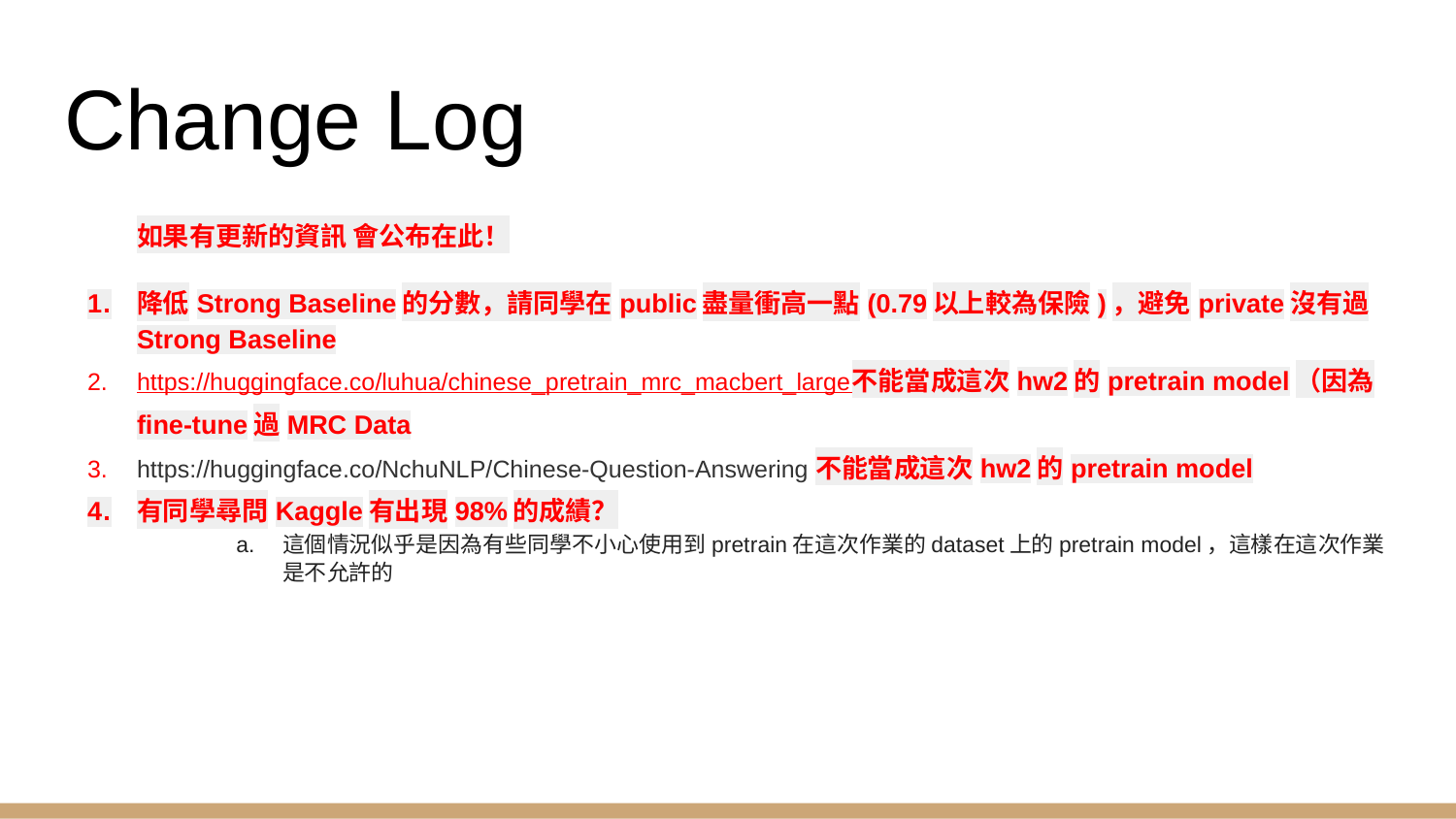

# Change Log
如果有更新的資訊 會公布在此！
降低Strong Baseline的分數，請同學在public盡量衝高一點(0.79以上較為保險)，避免private沒有過Strong Baseline
https://huggingface.co/luhua/chinese_pretrain_mrc_macbert_large不能當成這次hw2的pretrain model（因為fine-tune過MRC Data
https://huggingface.co/NchuNLP/Chinese-Question-Answering不能當成這次hw2的pretrain model
有同學尋問Kaggle有出現98%的成績？
這個情況似乎是因為有些同學不小心使用到pretrain在這次作業的dataset上的pretrain model，這樣在這次作業是不允許的